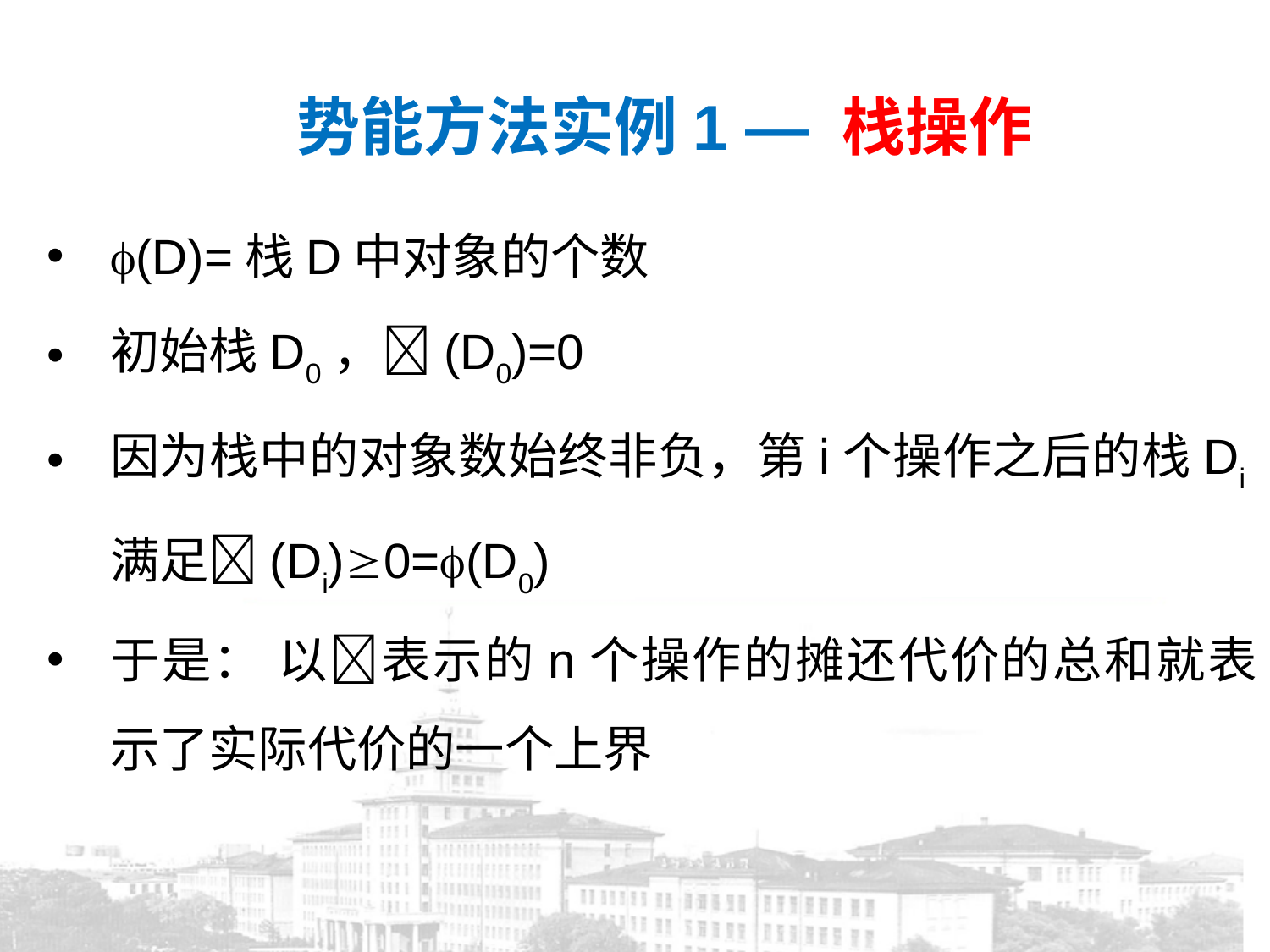

# 势能方法实例1 — 栈操作
φ(D)=栈D中对象的个数
初始栈D0，φ(D0)=0
因为栈中的对象数始终非负，第i个操作之后的栈Di满足φ(Di)≥0=φ(D0)
于是： 以φ表示的n个操作的摊还代价的总和就表示了实际代价的一个上界